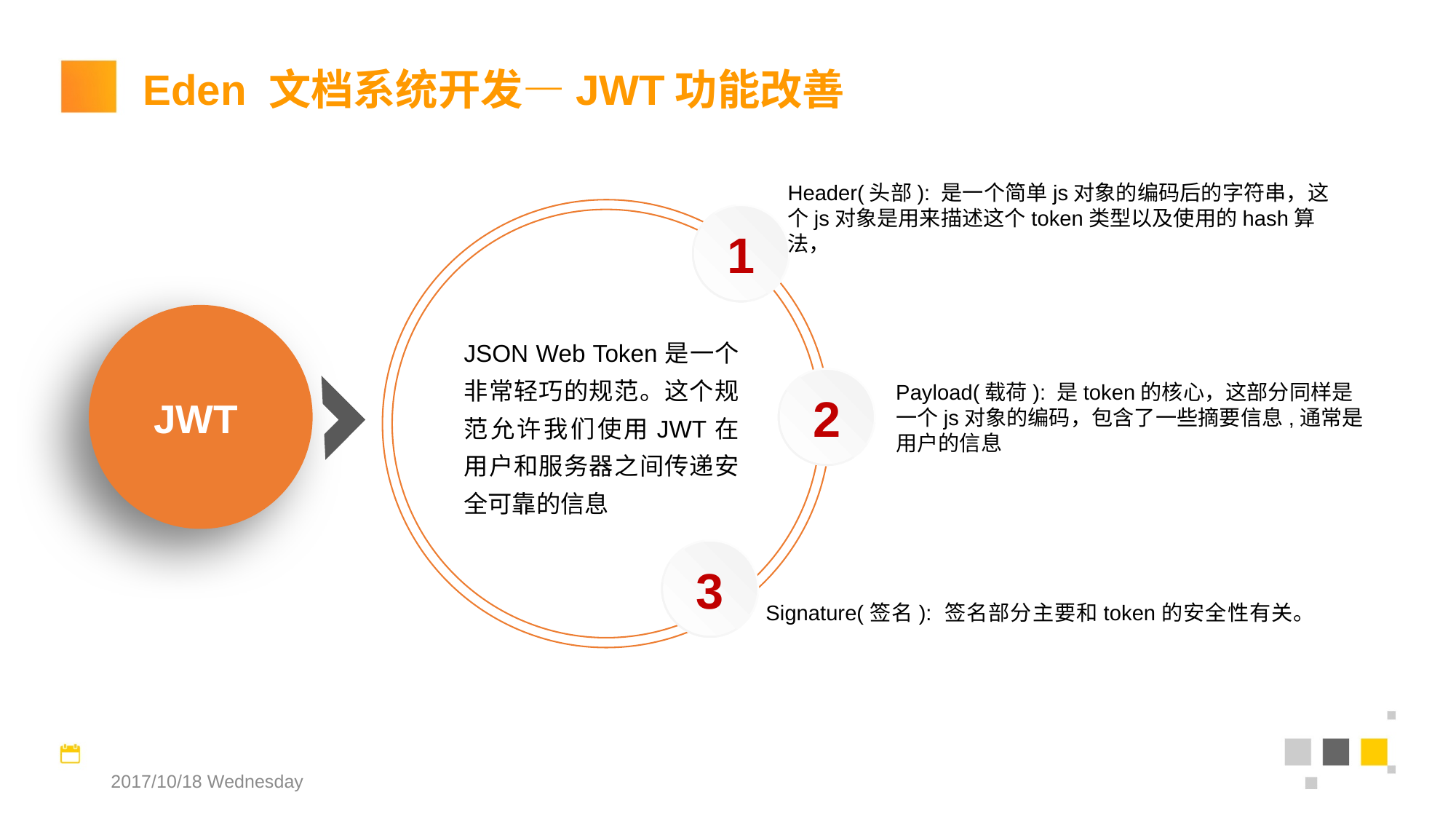

Eden 文档系统开发—JWT功能改善
Header(头部): 是一个简单js对象的编码后的字符串，这个js对象是用来描述这个token类型以及使用的hash算法，

1

JSON Web Token是一个非常轻巧的规范。这个规范允许我们使用JWT在用户和服务器之间传递安全可靠的信息

2
Payload(载荷): 是token的核心，这部分同样是一个js对象的编码，包含了一些摘要信息,通常是用户的信息

JWT

3
Signature(签名): 签名部分主要和token的安全性有关。
2017/10/18 Wednesday
9